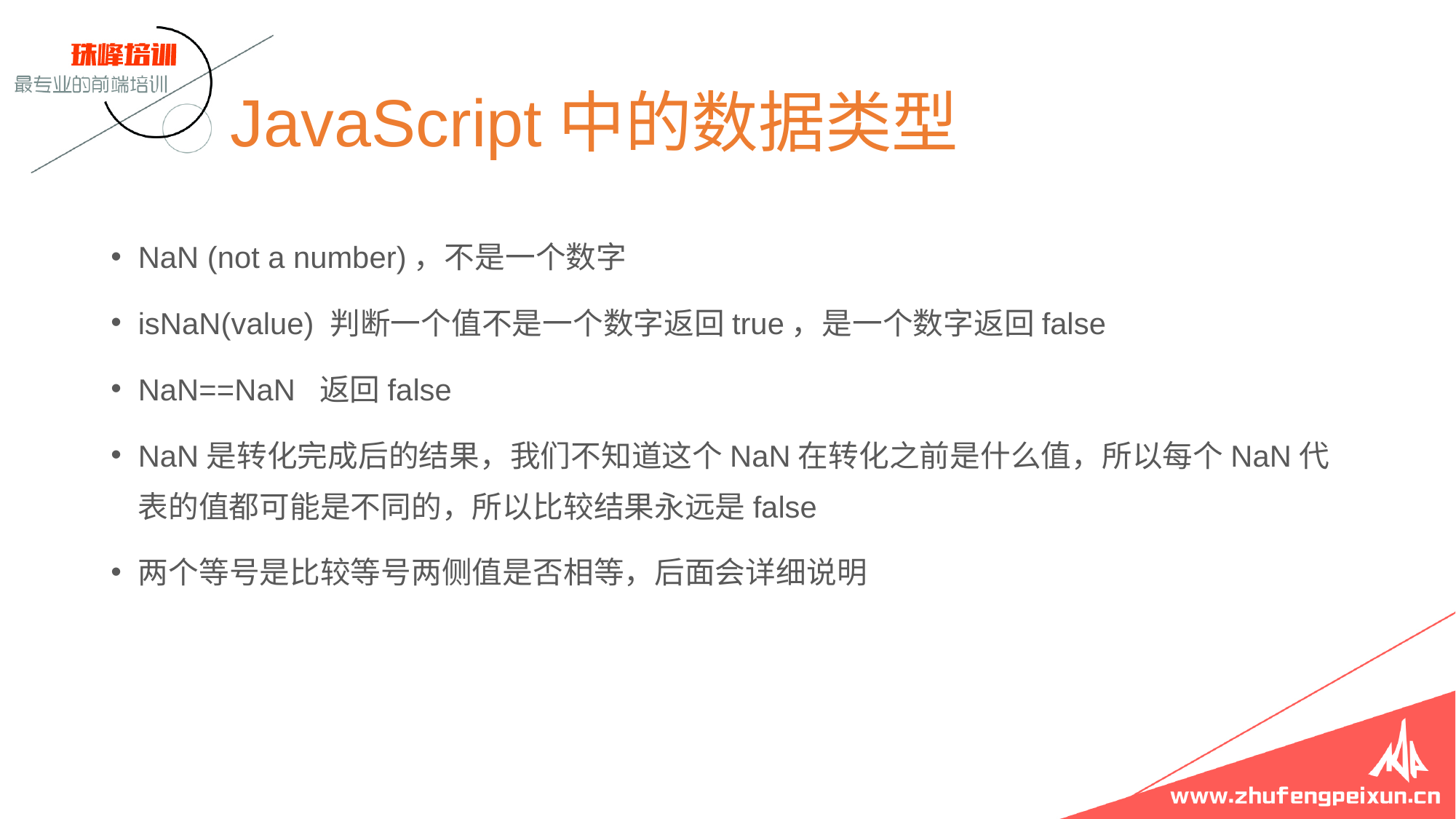

# JavaScript中的数据类型
NaN (not a number)，不是一个数字
isNaN(value) 判断一个值不是一个数字返回true，是一个数字返回false
NaN==NaN  返回false
NaN是转化完成后的结果，我们不知道这个NaN在转化之前是什么值，所以每个NaN代表的值都可能是不同的，所以比较结果永远是false
两个等号是比较等号两侧值是否相等，后面会详细说明